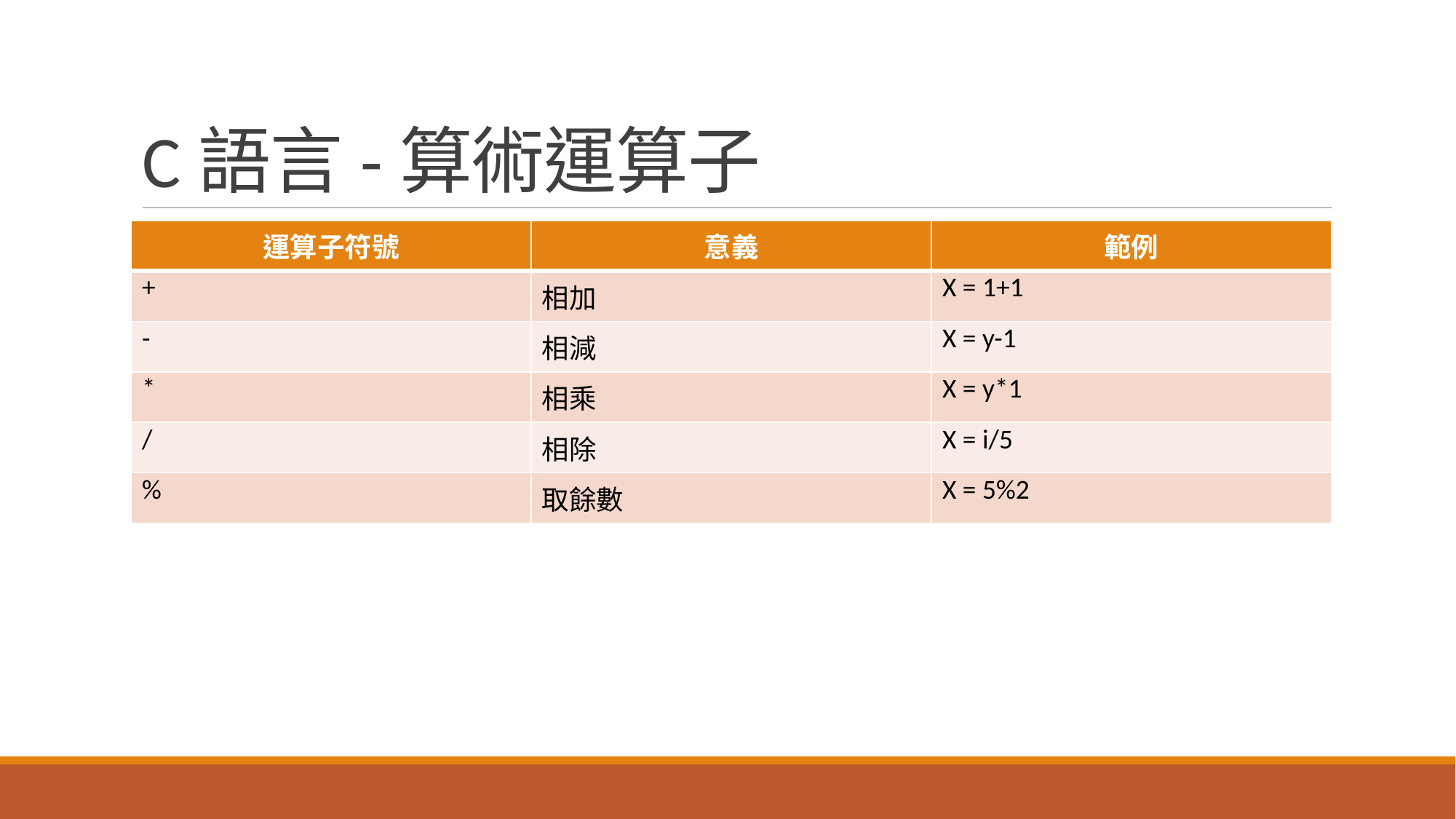

# C語言-算術運算子
| 運算子符號 | 意義 | 範例 |
| --- | --- | --- |
| + | 相加 | X = 1+1 |
| - | 相減 | X = y-1 |
| \* | 相乘 | X = y\*1 |
| / | 相除 | X = i/5 |
| % | 取餘數 | X = 5%2 |